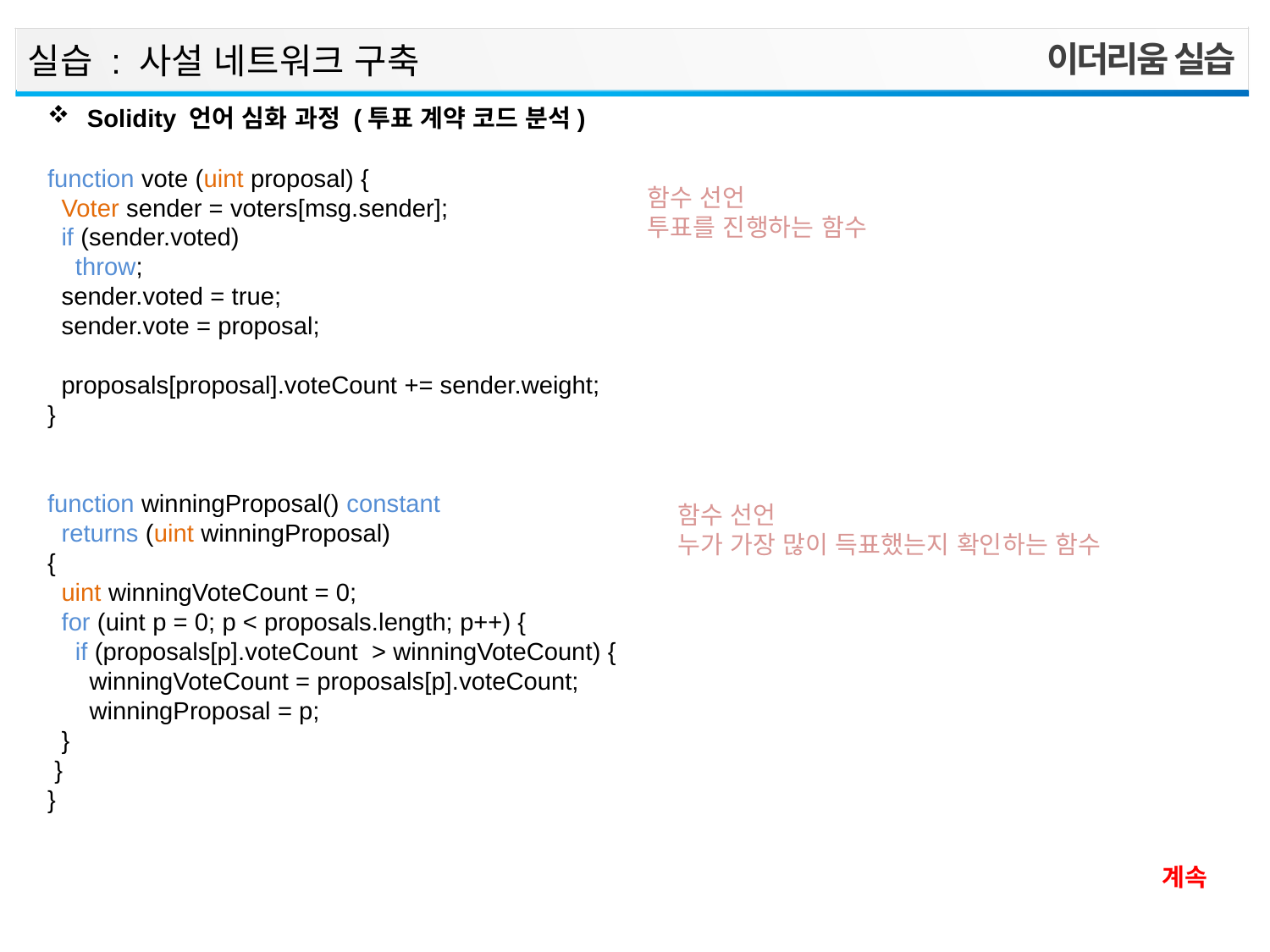

이더리움 실습
실습 : 사설 네트워크 구축
Solidity 언어 심화 과정 (투표 계약 코드 분석)
function vote (uint proposal) {
  Voter sender = voters[msg.sender];
  if (sender.voted)
    throw;
  sender.voted = true;
  sender.vote = proposal;

  proposals[proposal].voteCount += sender.weight;
}

function winningProposal() constant
  returns (uint winningProposal)
{
  uint winningVoteCount = 0;
  for (uint p = 0; p < proposals.length; p++) {
    if (proposals[p].voteCount  > winningVoteCount) {
      winningVoteCount = proposals[p].voteCount;
      winningProposal = p;
  }
 }
}
함수 선언
투표를 진행하는 함수
함수 선언
누가 가장 많이 득표했는지 확인하는 함수
계속